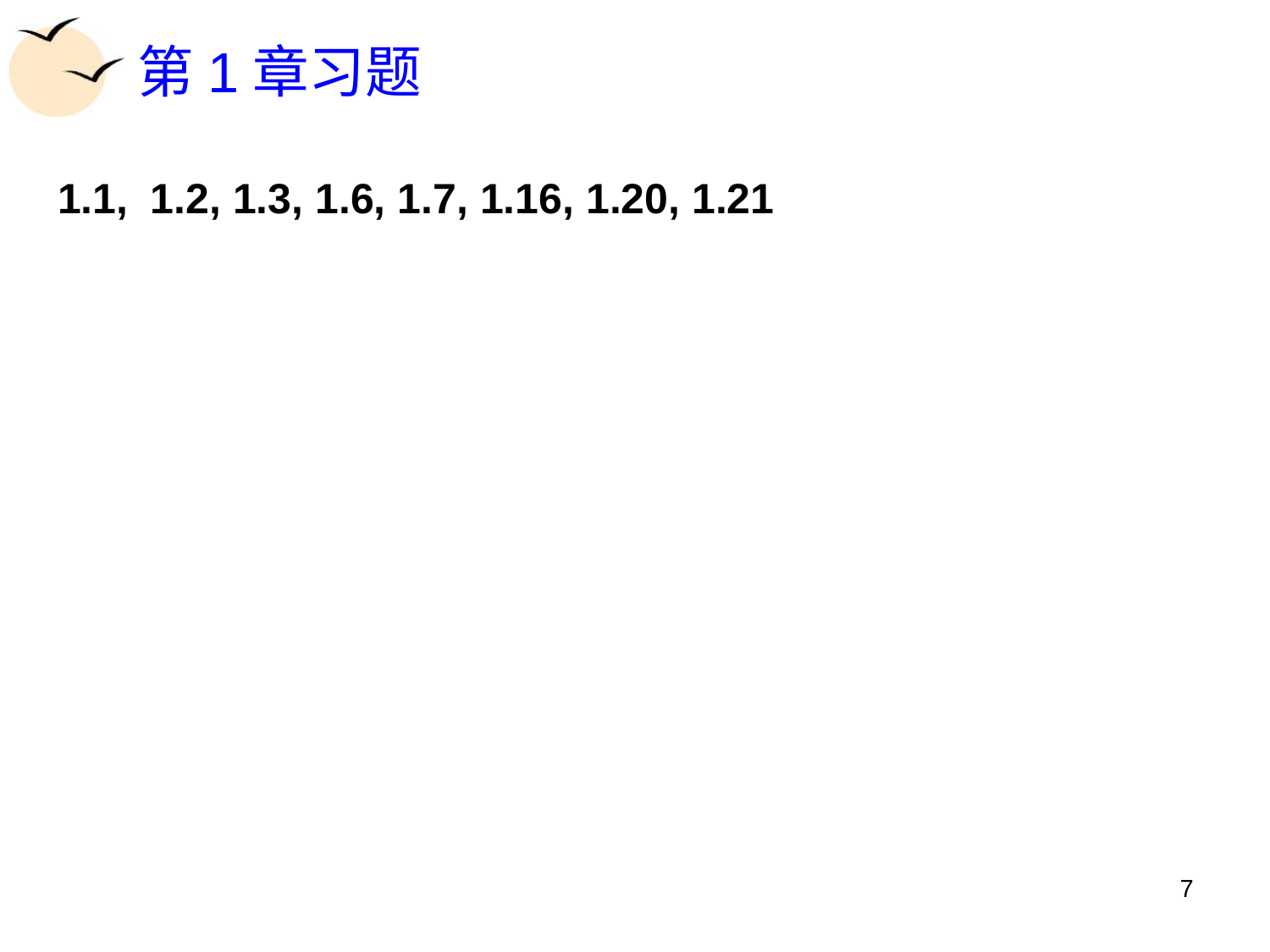

第1章习题
1.1, 1.2, 1.3, 1.6, 1.7, 1.16, 1.20, 1.21
7